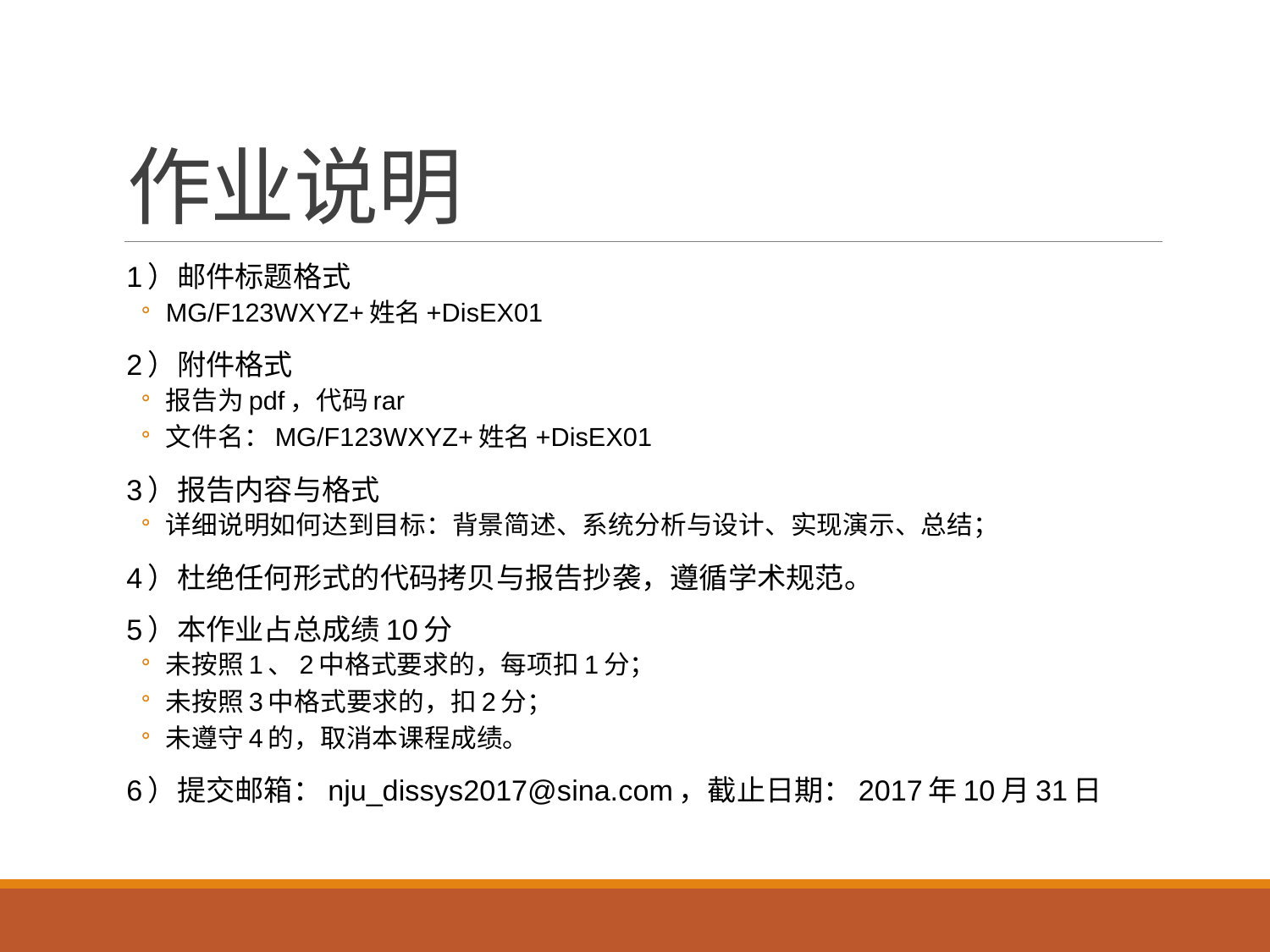

# 作业说明
1）邮件标题格式
MG/F123WXYZ+姓名+DisEX01
2）附件格式
报告为pdf，代码rar
文件名：MG/F123WXYZ+姓名+DisEX01
3）报告内容与格式
详细说明如何达到目标：背景简述、系统分析与设计、实现演示、总结；
4）杜绝任何形式的代码拷贝与报告抄袭，遵循学术规范。
5）本作业占总成绩10分
未按照1、2中格式要求的，每项扣1分；
未按照3中格式要求的，扣2分；
未遵守4的，取消本课程成绩。
6）提交邮箱：nju_dissys2017@sina.com，截止日期：2017年10月31日